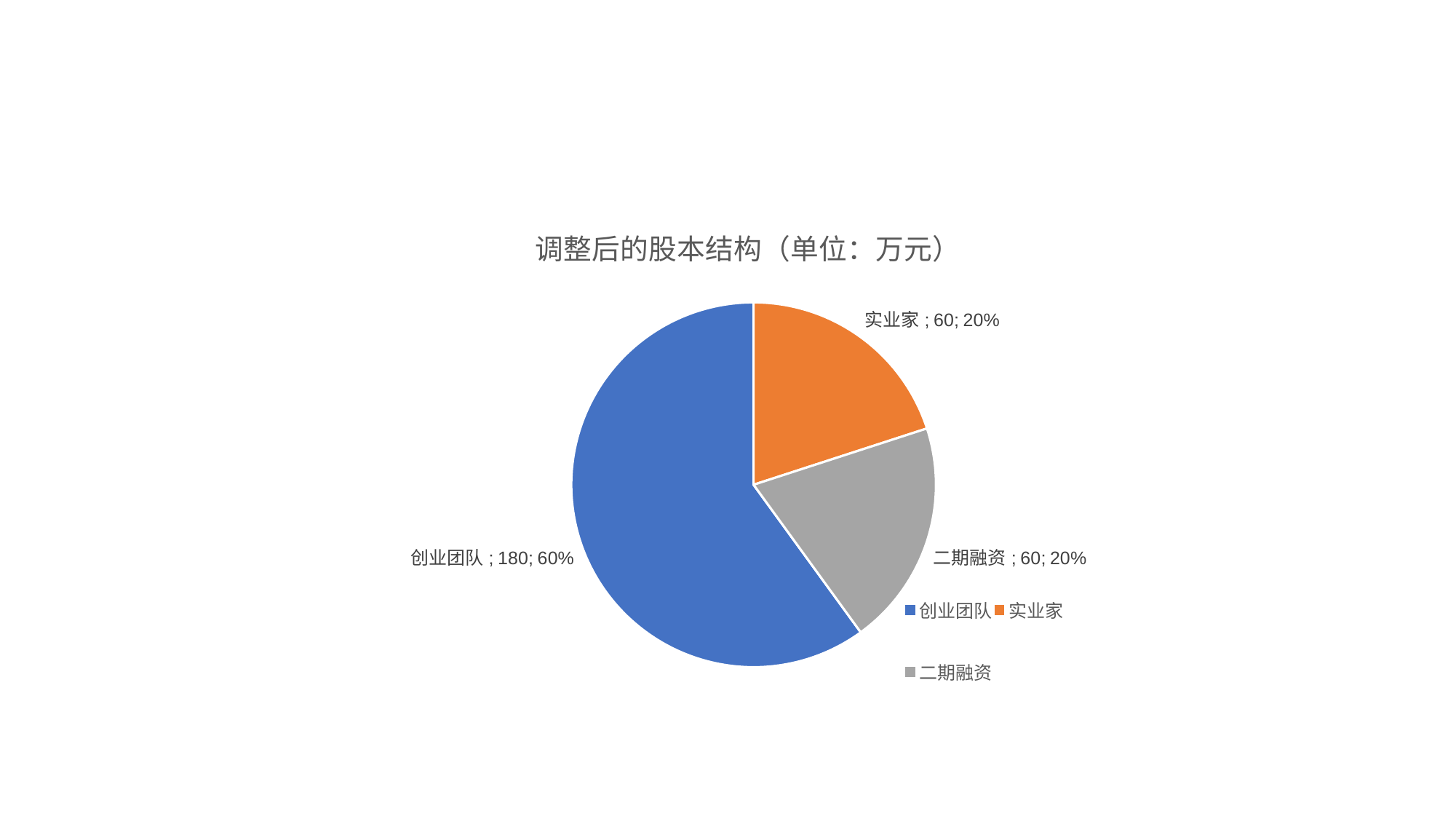

#

### Chart: 调整后的股本结构（单位：万元）

| Category | 调整后的股本结构 |
|---|---|
| 创业团队 | 180.0 |
| 实业家 | 60.0 |
| 二期融资 | 60.0 |